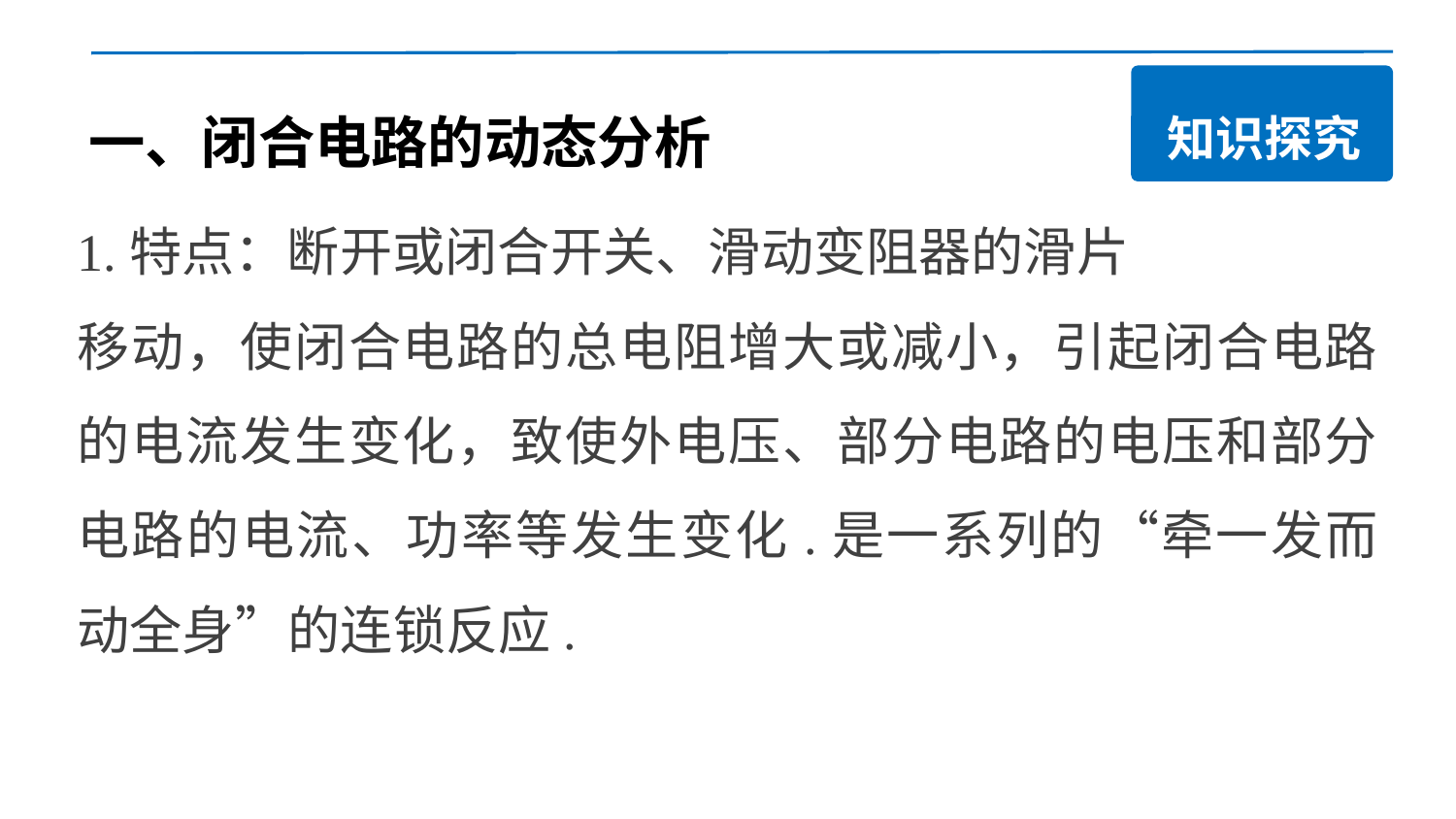

一、闭合电路的动态分析

知识探究
1.特点：断开或闭合开关、滑动变阻器的滑片
移动，使闭合电路的总电阻增大或减小，引起闭合电路的电流发生变化，致使外电压、部分电路的电压和部分电路的电流、功率等发生变化.是一系列的“牵一发而动全身”的连锁反应.